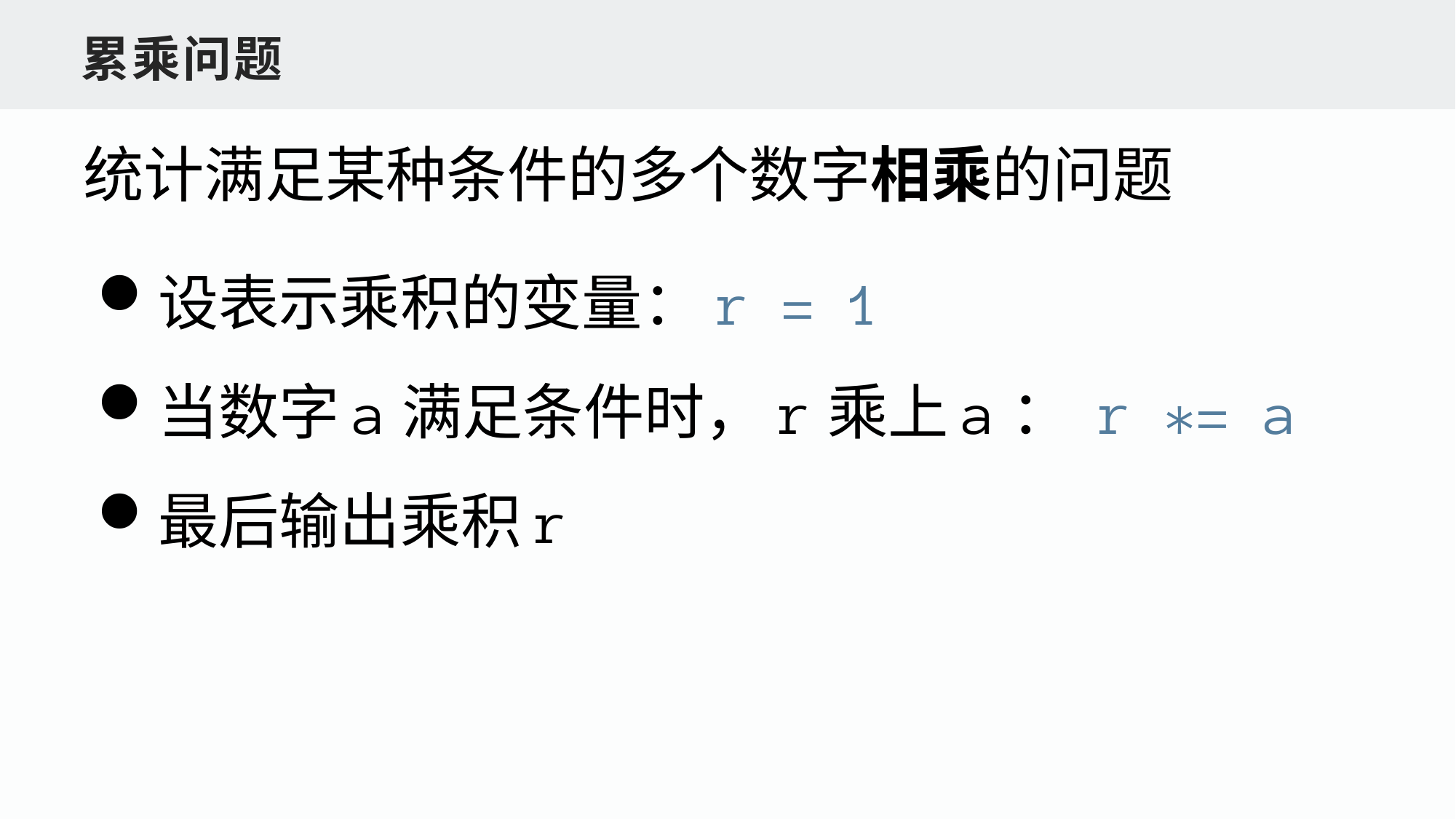

累乘问题
统计满足某种条件的多个数字相乘的问题
设表示乘积的变量：r = 1
当数字a满足条件时，r乘上a： r *= a
最后输出乘积r